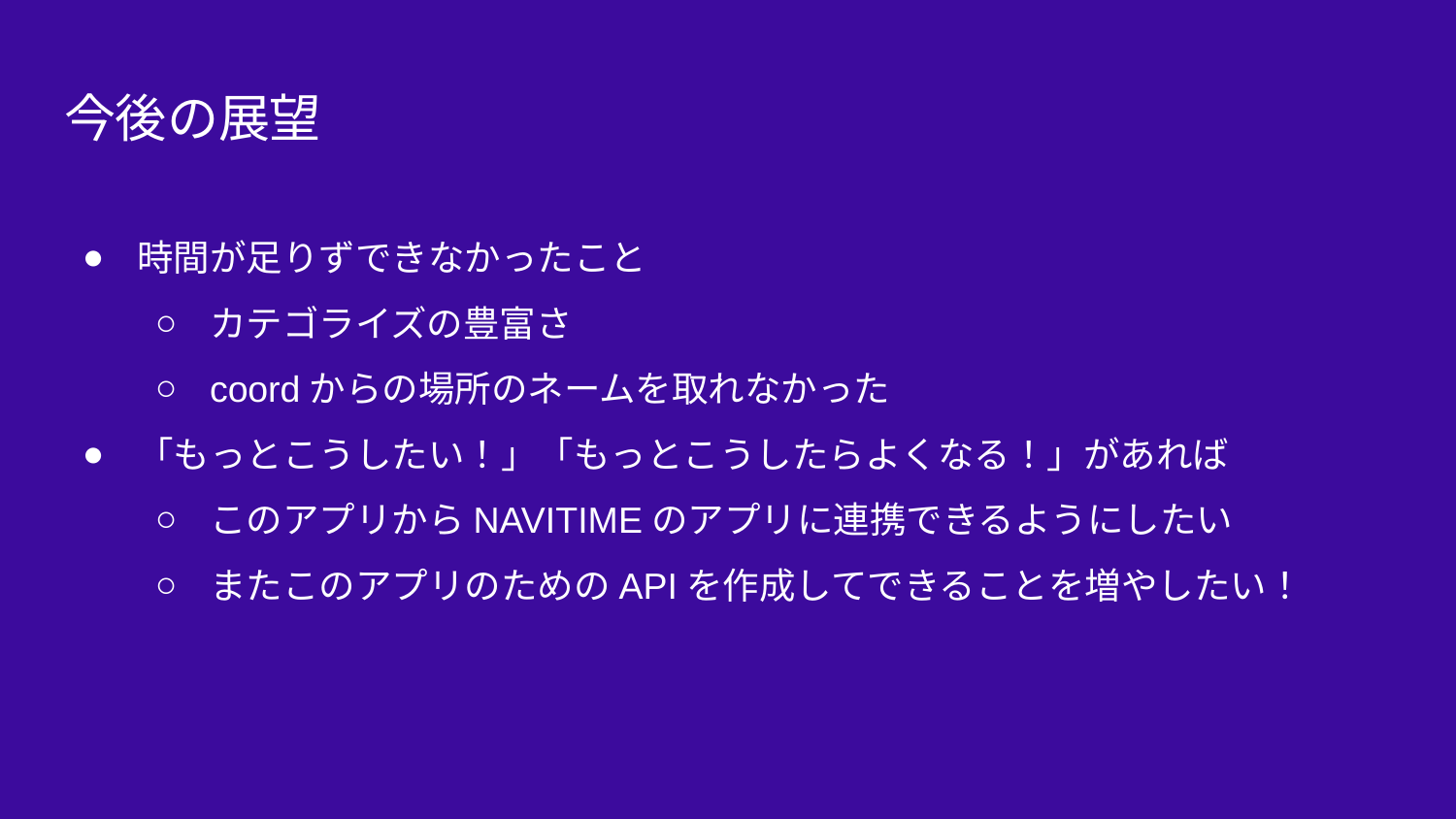

# 今後の展望
時間が足りずできなかったこと
カテゴライズの豊富さ
coordからの場所のネームを取れなかった
「もっとこうしたい！」「もっとこうしたらよくなる！」があれば
このアプリからNAVITIMEのアプリに連携できるようにしたい
またこのアプリのためのAPIを作成してできることを増やしたい！